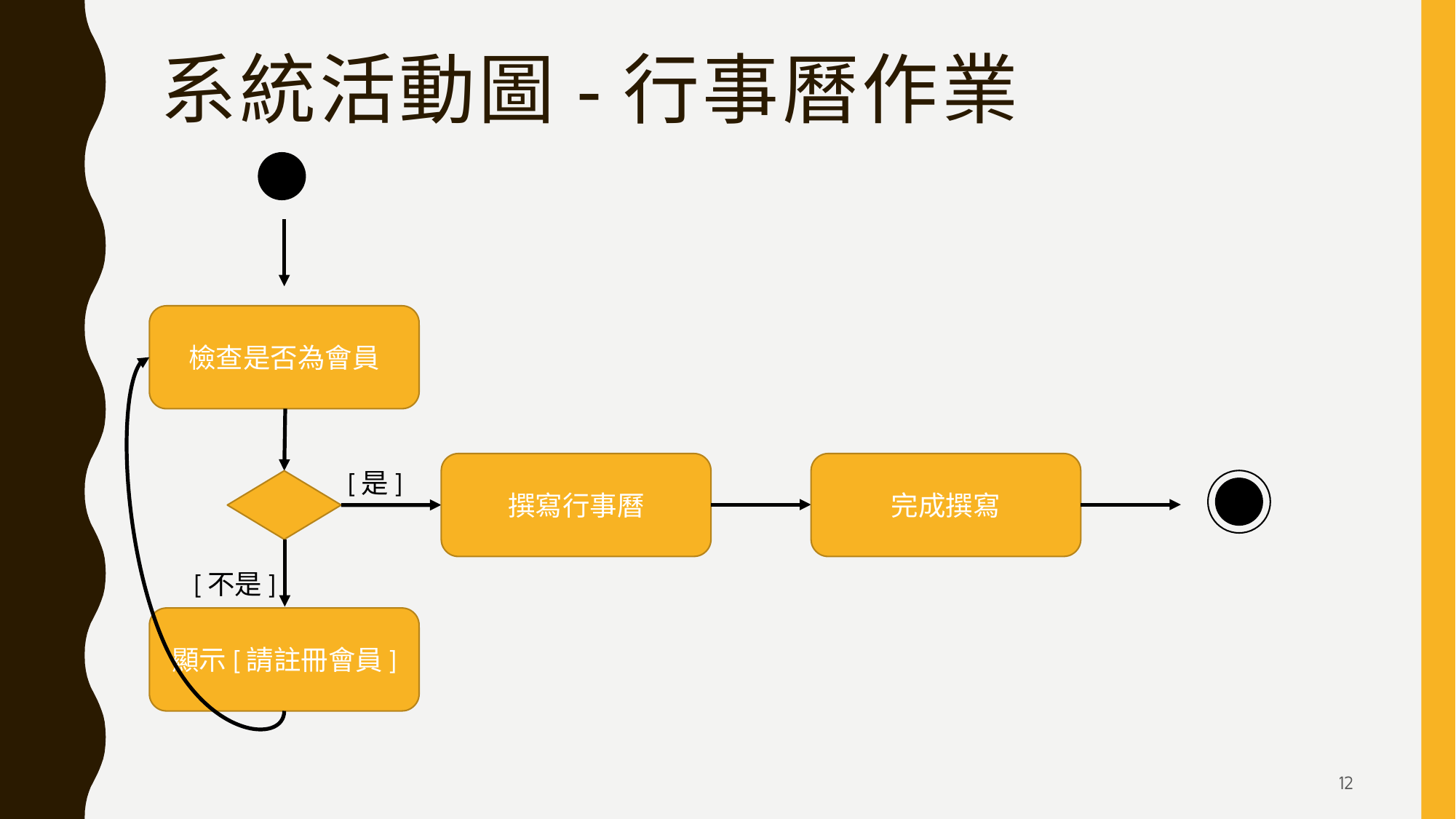

# 系統活動圖-行事曆作業

檢查是否為會員
撰寫行事曆
完成撰寫
[是]

[不是]
顯示[請註冊會員]
12